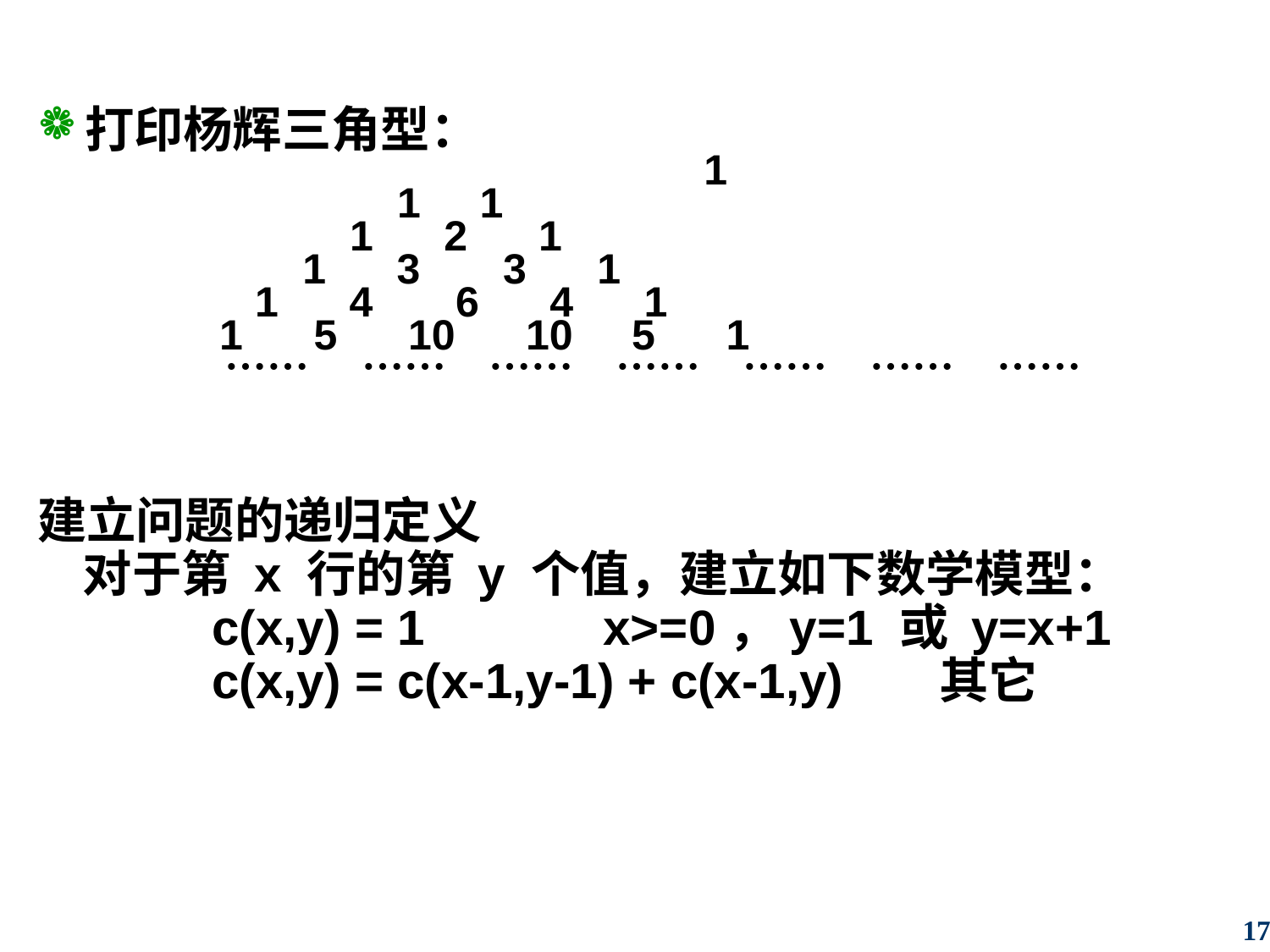

打印杨辉三角型：
　　　　　　　　　　　　　　1
                         1     1
                     1      2      1
                 1      3       3      1
             1      4       6      4      1
          1      5      10      10     5      1
             ……　……　……　……　……　……　……

建立问题的递归定义
   对于第 x 行的第 y 个值，建立如下数学模型：
		c(x,y) = 1             x>=0，y=1 或 y=x+1
		c(x,y) = c(x-1,y-1) + c(x-1,y)      其它